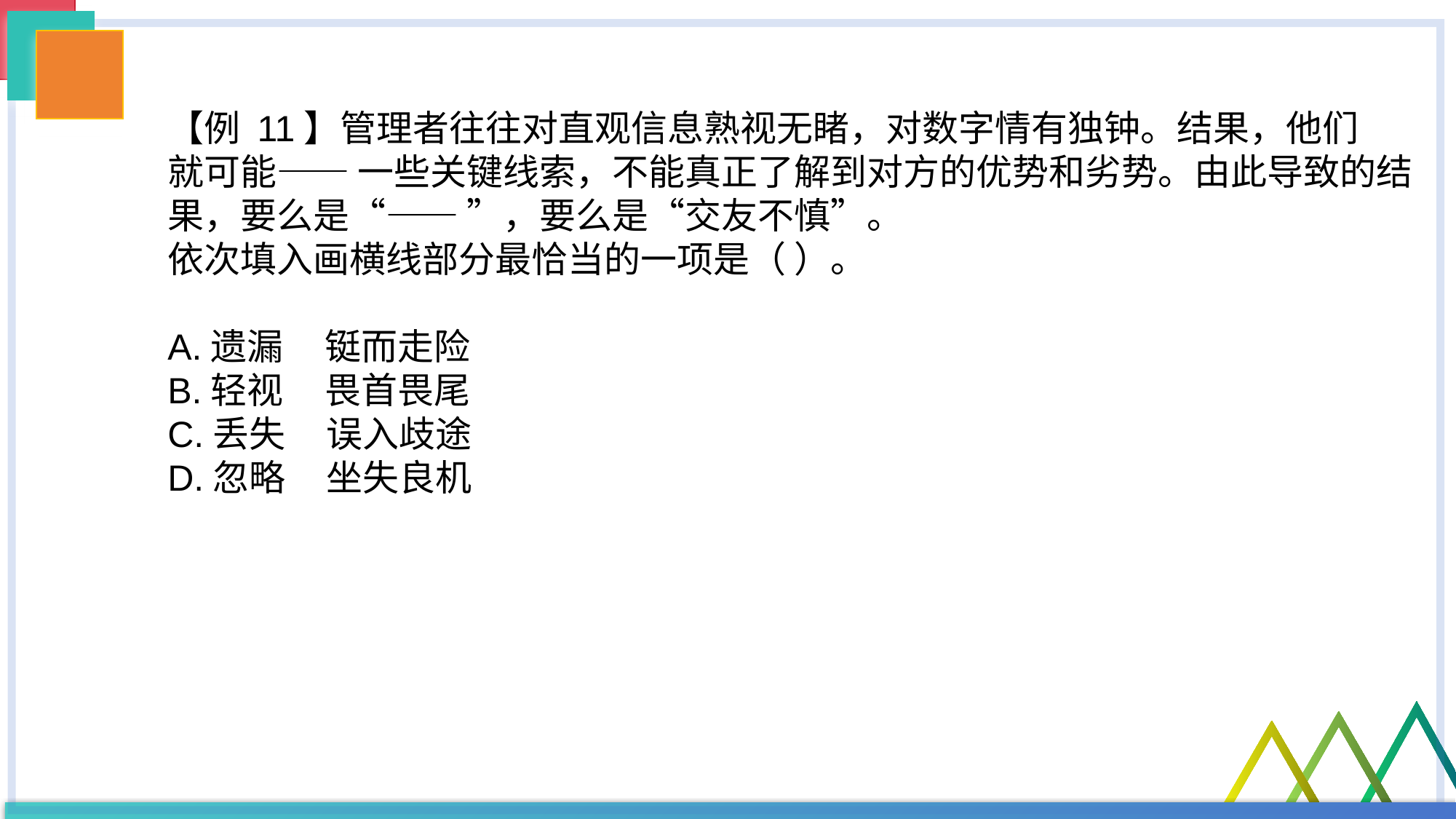

【例 11】管理者往往对直观信息熟视无睹，对数字情有独钟。结果，他们
就可能—— 一些关键线索，不能真正了解到对方的优势和劣势。由此导致的结
果，要么是“—— ”，要么是“交友不慎”。
依次填入画横线部分最恰当的一项是（ ）。

A.遗漏     铤而走险
B.轻视     畏首畏尾
C.丢失     误入歧途
D.忽略     坐失良机